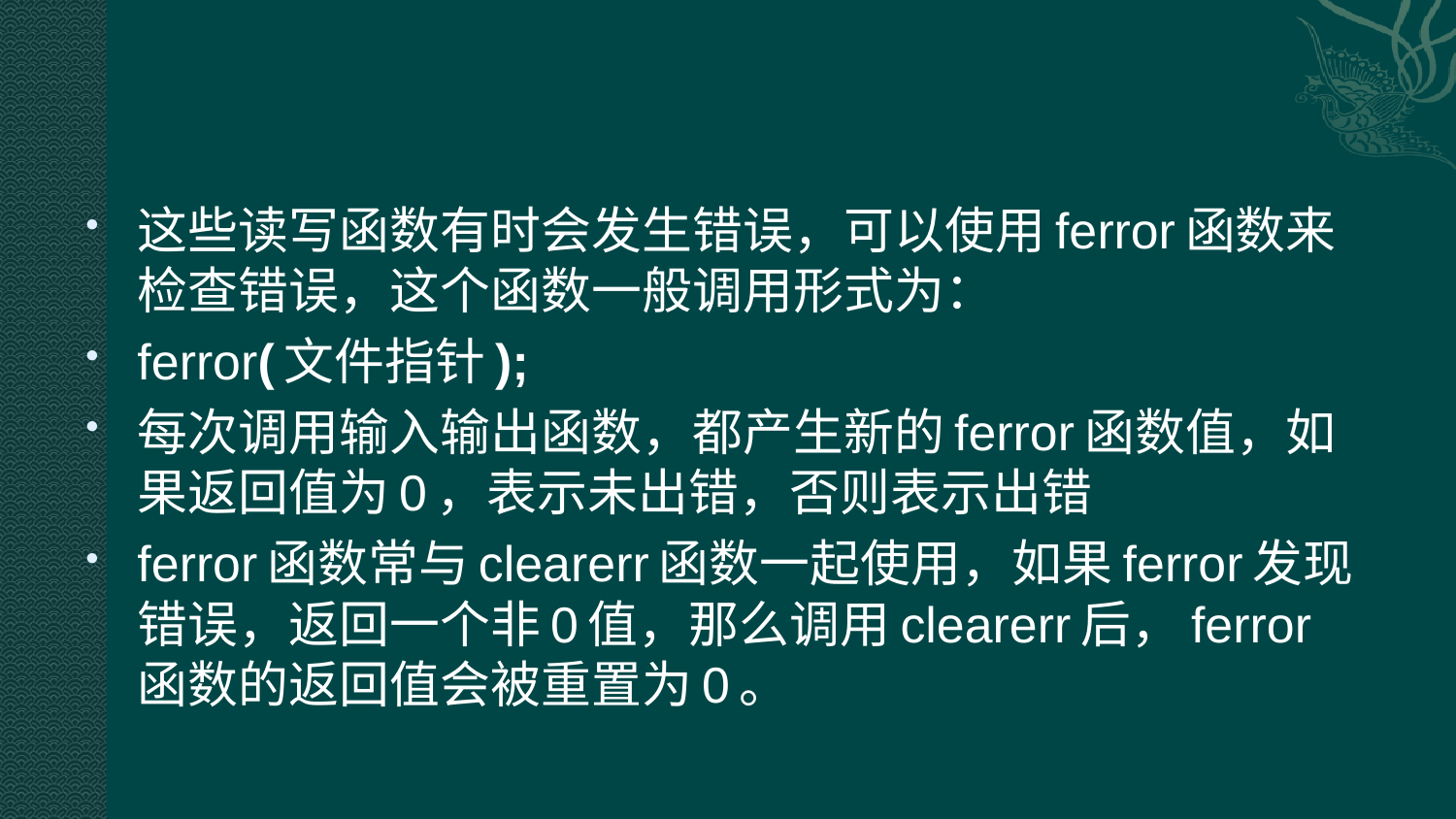

#
这些读写函数有时会发生错误，可以使用ferror函数来检查错误，这个函数一般调用形式为：
ferror(文件指针);
每次调用输入输出函数，都产生新的ferror函数值，如果返回值为0，表示未出错，否则表示出错
ferror函数常与clearerr函数一起使用，如果ferror发现错误，返回一个非0值，那么调用clearerr后，ferror函数的返回值会被重置为0。